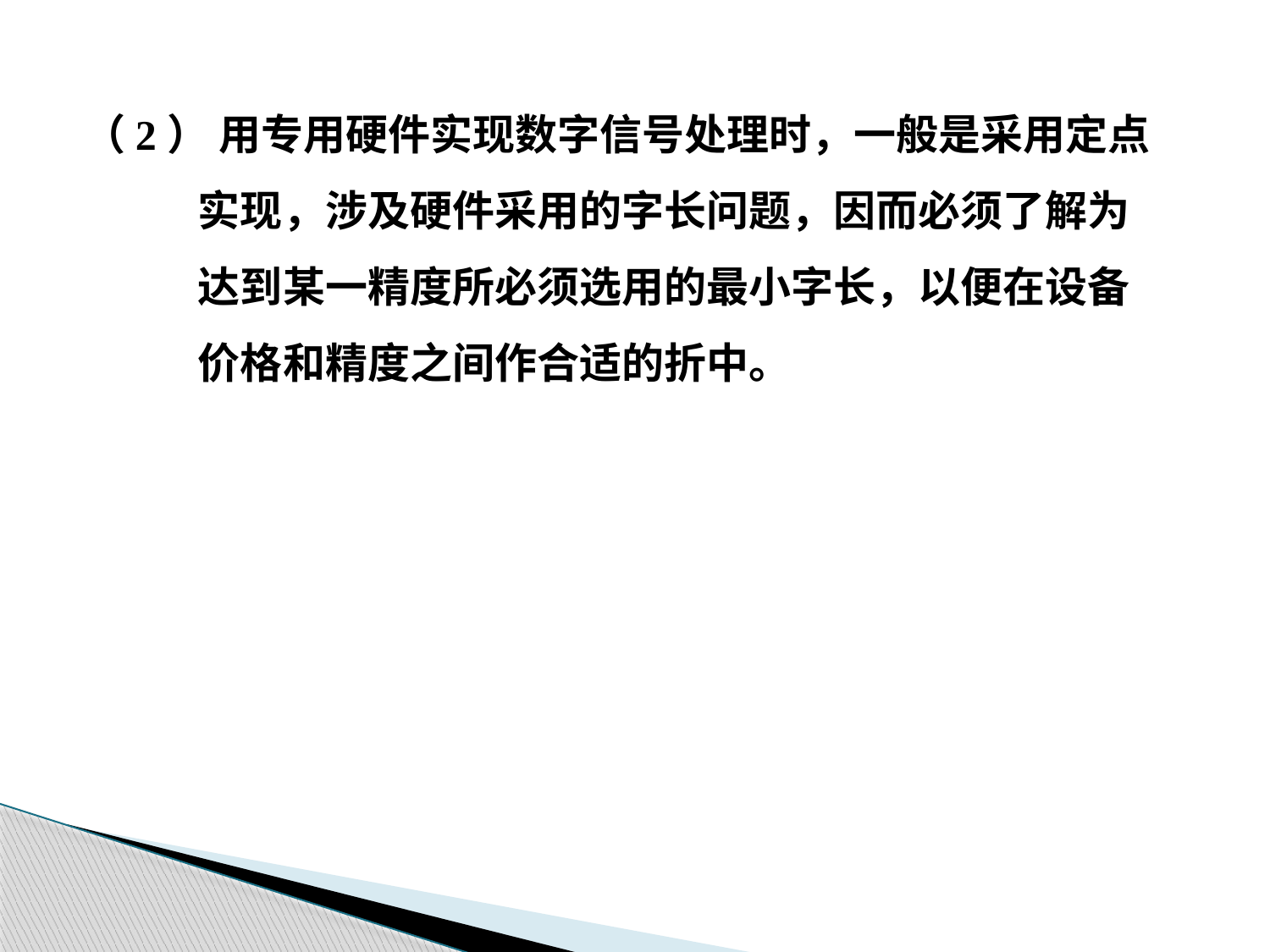

（2） 用专用硬件实现数字信号处理时，一般是采用定点
           实现，涉及硬件采用的字长问题，因而必须了解为
           达到某一精度所必须选用的最小字长，以便在设备
           价格和精度之间作合适的折中。